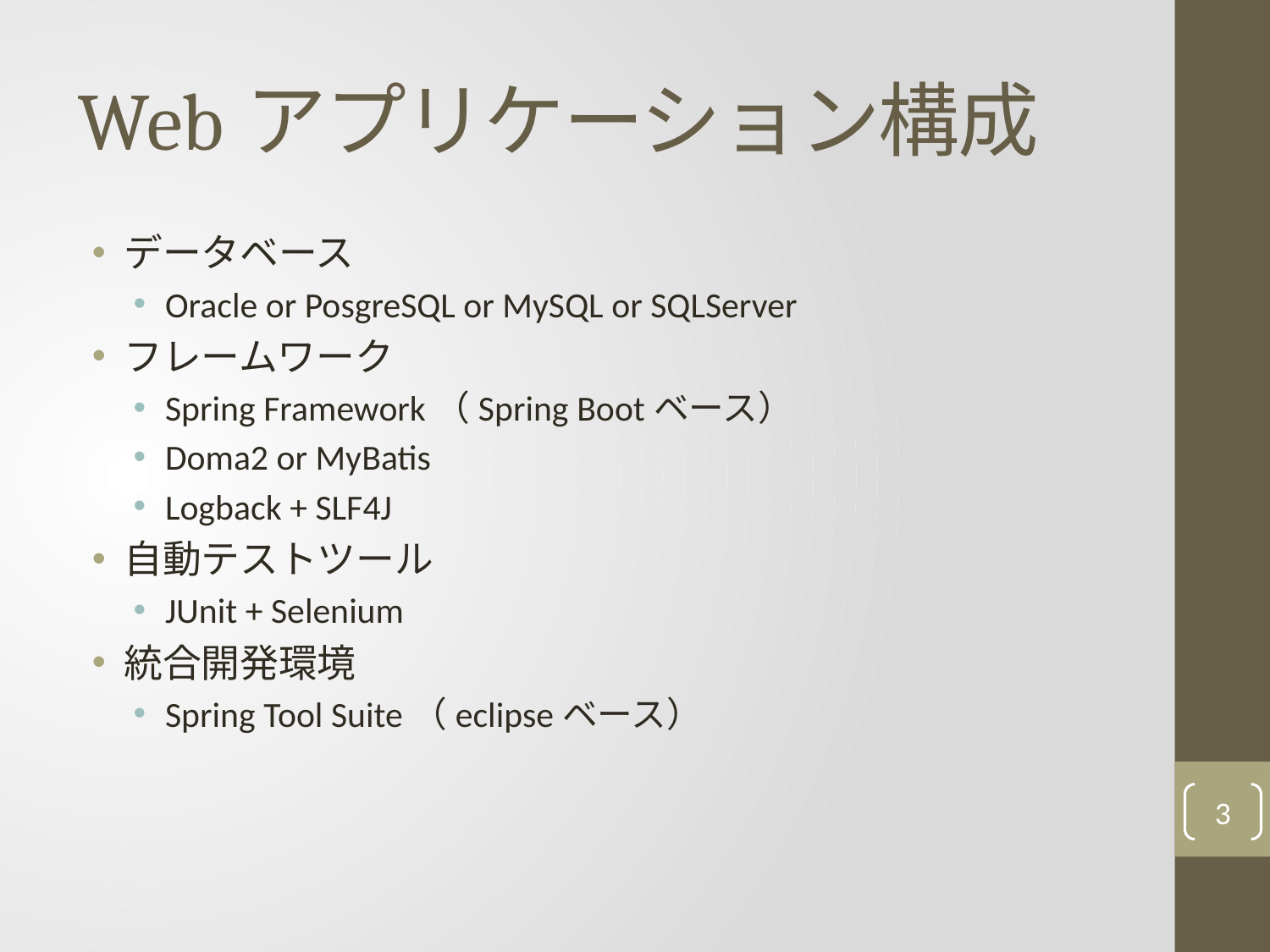

# Webアプリケーション構成
データベース
Oracle or PosgreSQL or MySQL or SQLServer
フレームワーク
Spring Framework（Spring Bootベース）
Doma2 or MyBatis
Logback + SLF4J
自動テストツール
JUnit + Selenium
統合開発環境
Spring Tool Suite（eclipseベース）
3